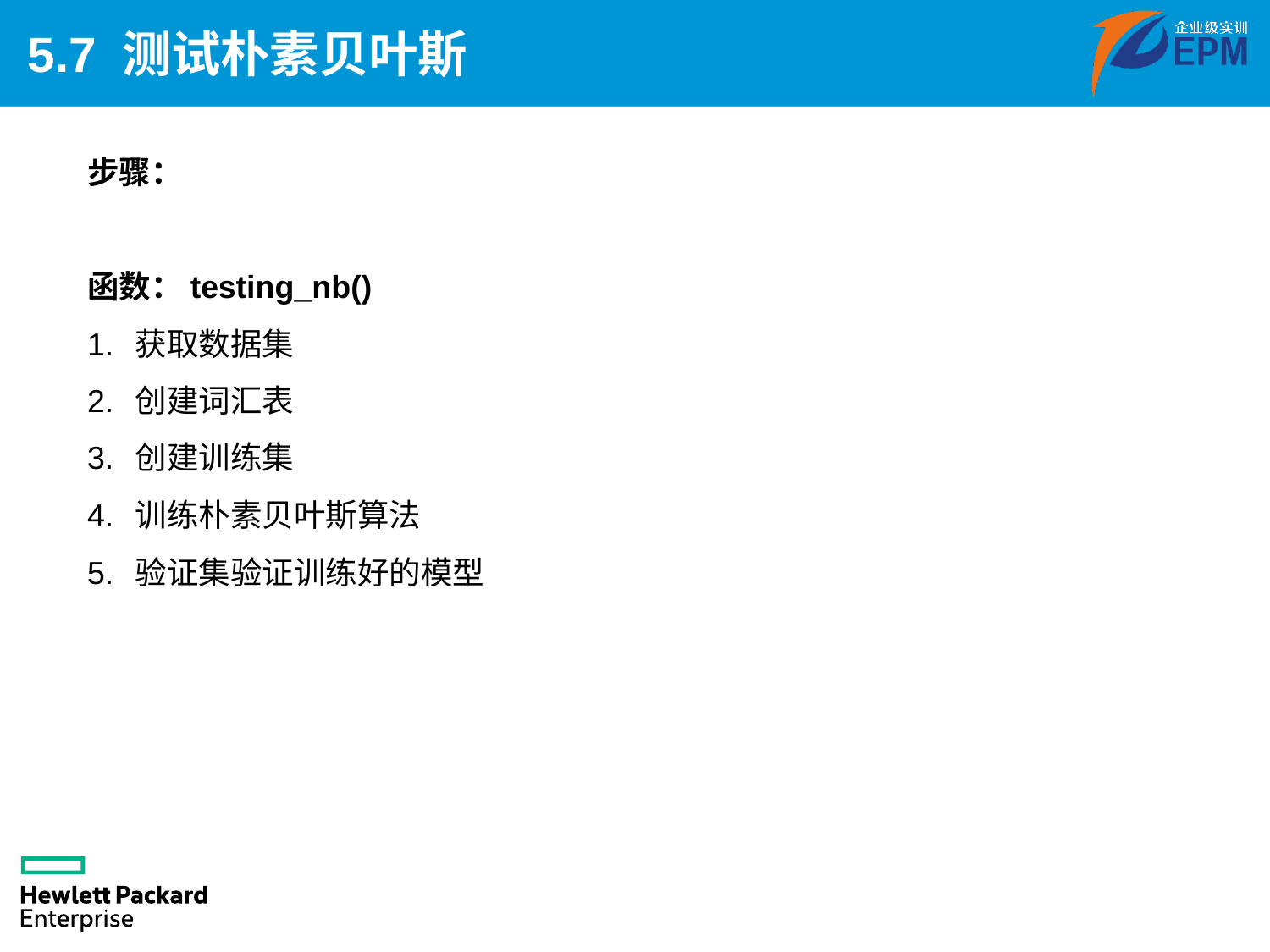

# 5.7 测试朴素贝叶斯
步骤：

函数：testing_nb()
获取数据集
创建词汇表
创建训练集
训练朴素贝叶斯算法
验证集验证训练好的模型